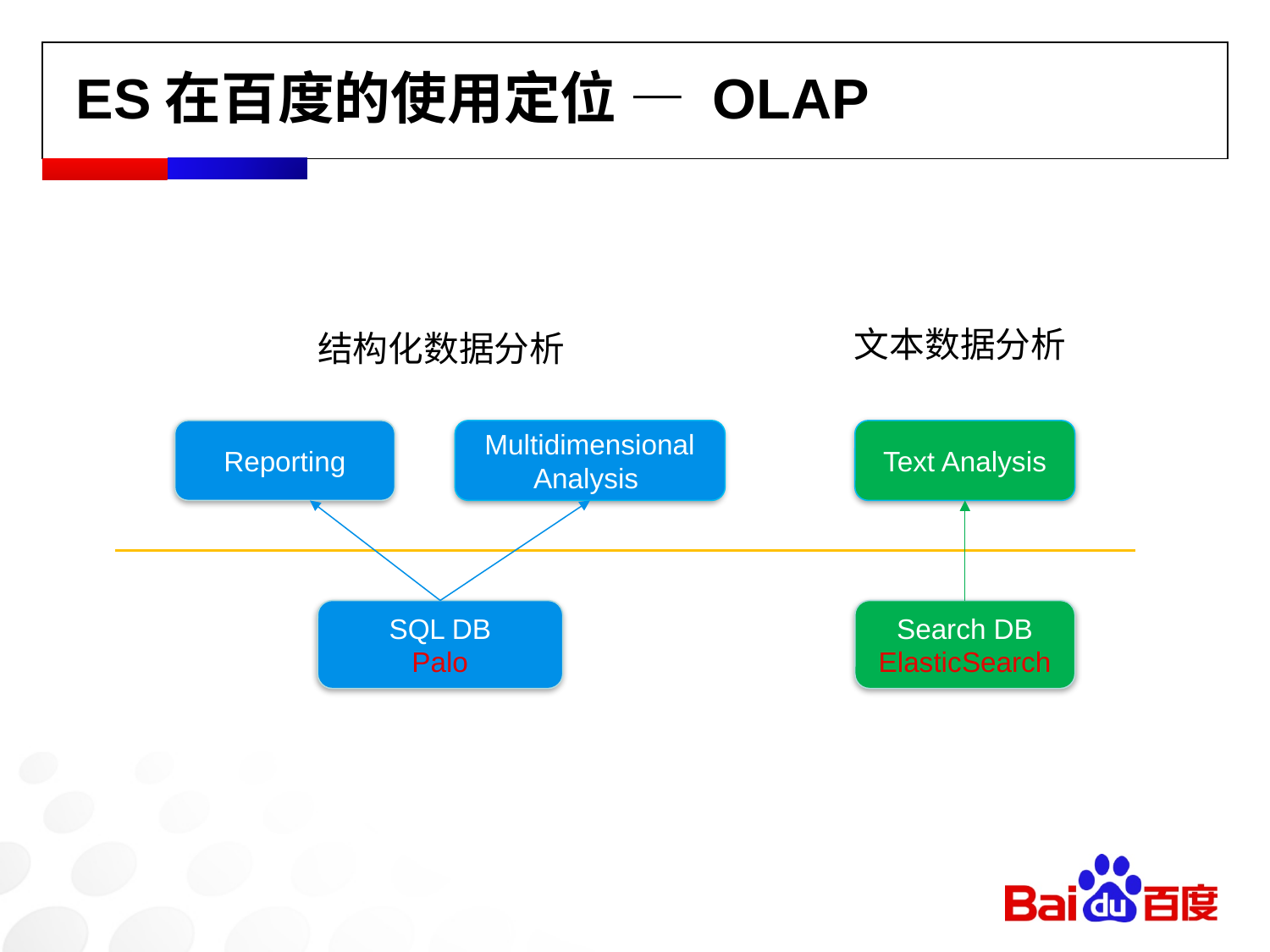

ES在百度的使用定位 — OLAP

文本数据分析
结构化数据分析
Reporting
Multidimensional
Analysis
Text Analysis
SQL DB
Palo
Search DB
ElasticSearch